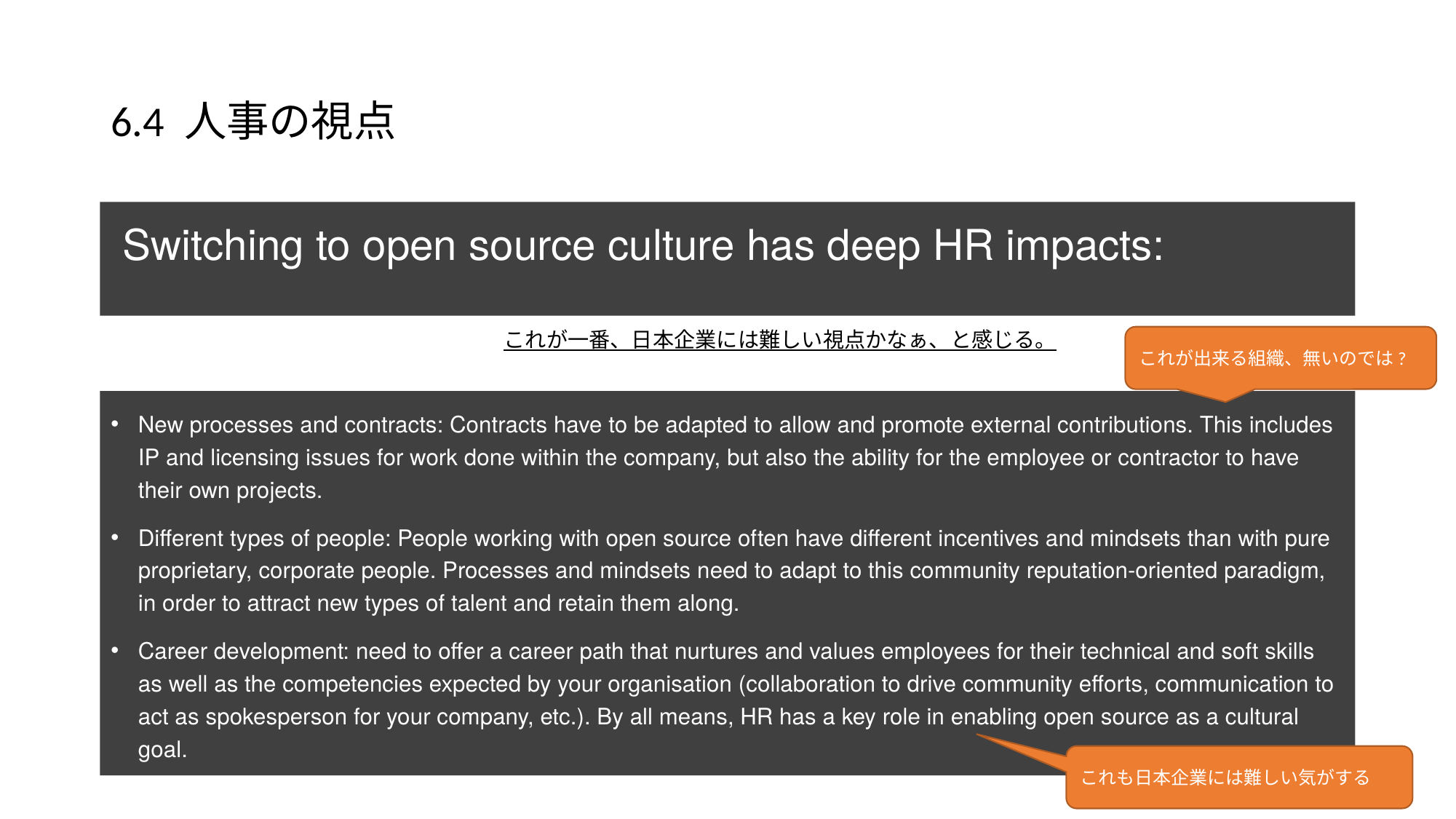

# 6.4 人事の視点
 Switching to open source culture has deep HR impacts:
これが一番、日本企業には難しい視点かなぁ、と感じる。
これが出来る組織、無いのでは?
New processes and contracts: Contracts have to be adapted to allow and promote external contributions. This includes IP and licensing issues for work done within the company, but also the ability for the employee or contractor to have their own projects.
Different types of people: People working with open source often have different incentives and mindsets than with pure proprietary, corporate people. Processes and mindsets need to adapt to this community reputation-oriented paradigm, in order to attract new types of talent and retain them along.
Career development: need to offer a career path that nurtures and values employees for their technical and soft skills as well as the competencies expected by your organisation (collaboration to drive community efforts, communication to act as spokesperson for your company, etc.). By all means, HR has a key role in enabling open source as a cultural goal.
これも日本企業には難しい気がする